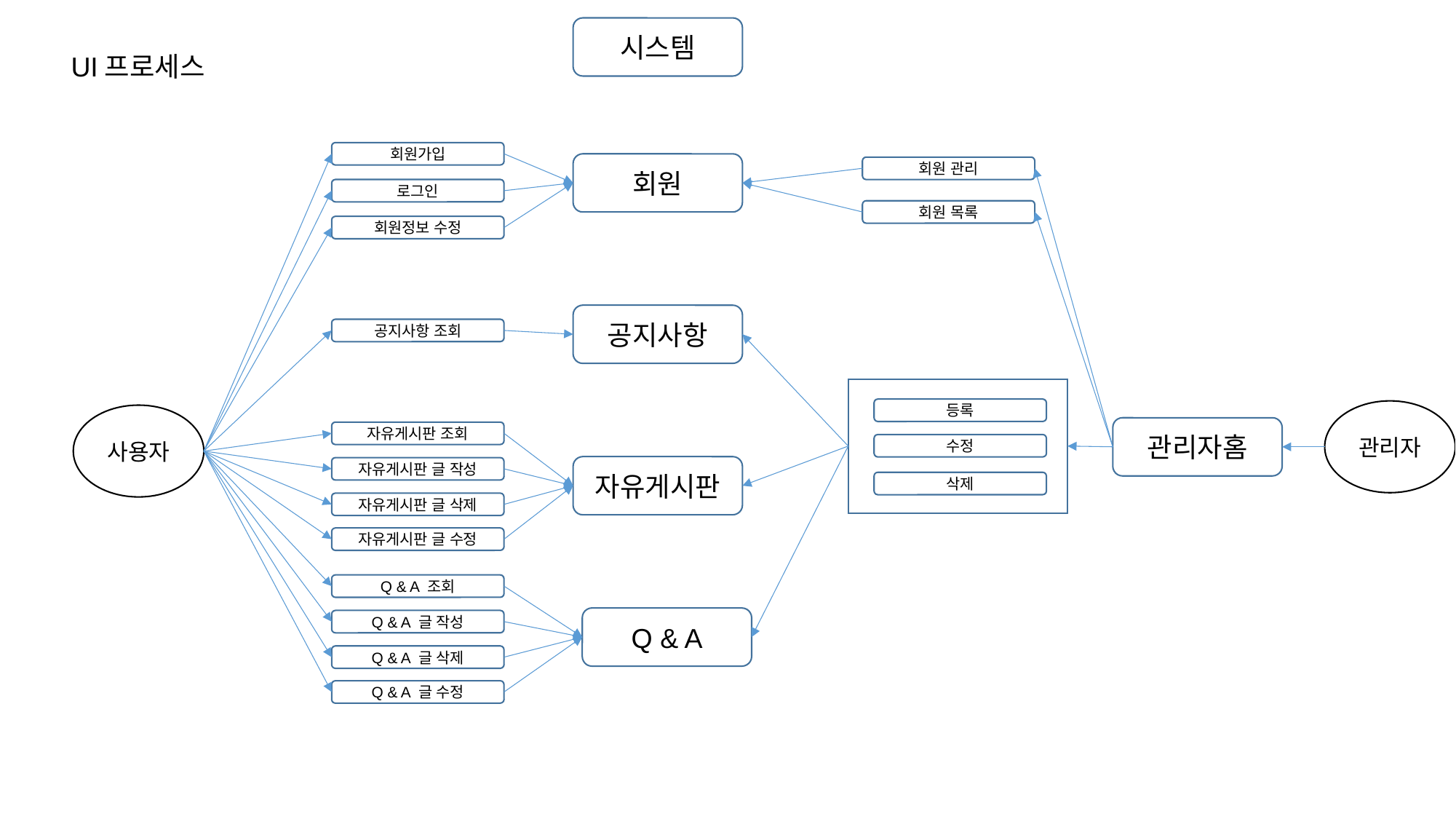

시스템
UI프로세스
회원가입
회원
회원 관리
로그인
회원 목록
회원정보 수정
공지사항
공지사항 조회

등록
수정
삭제
관리자
사용자
관리자홈
자유게시판 조회
자유게시판
자유게시판 글 작성
자유게시판 글 삭제
자유게시판 글 수정
Q & A 조회
Q & A
Q & A 글 작성
Q & A 글 삭제
Q & A 글 수정